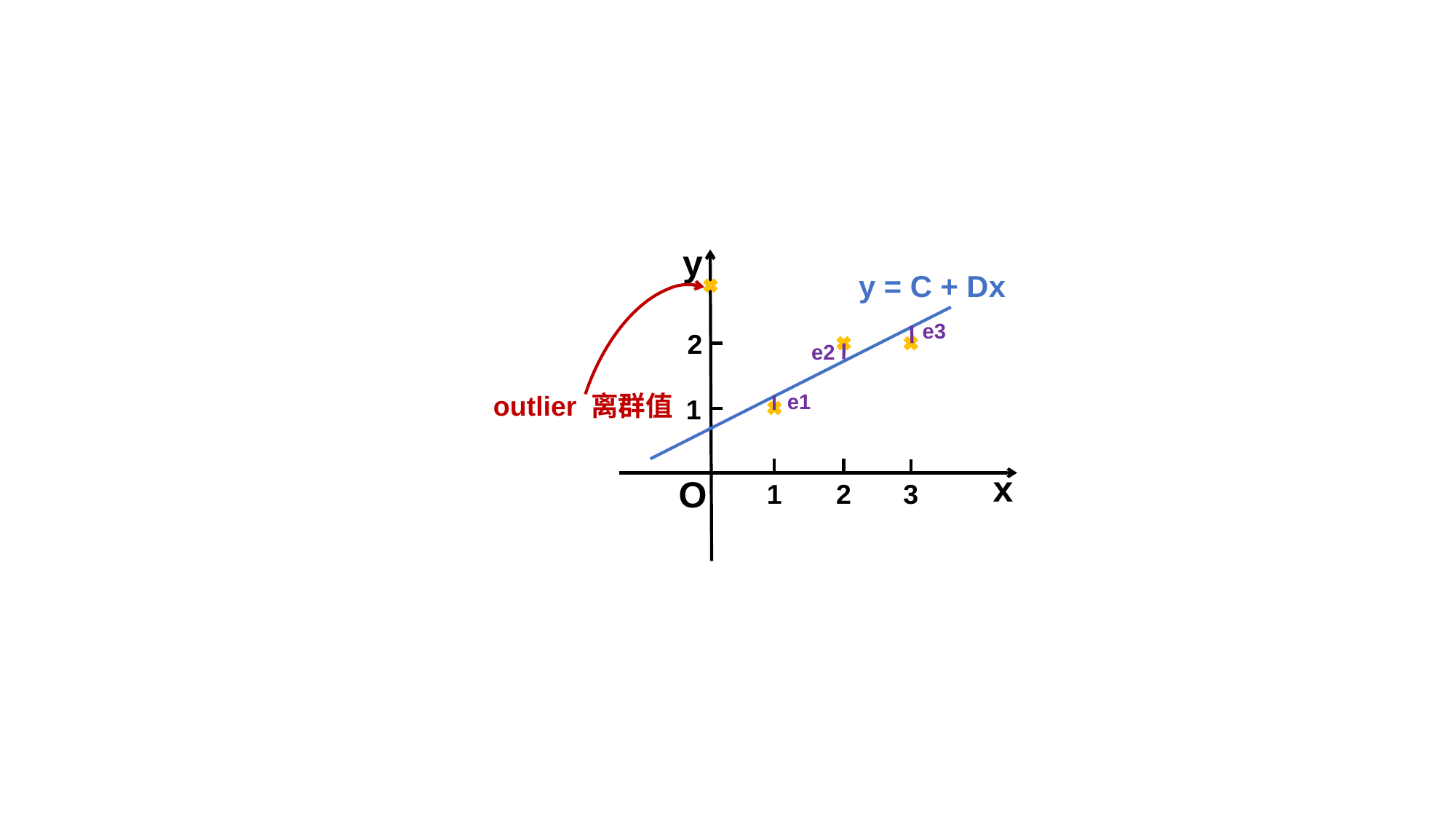

y
y = C + Dx

e3
2
e2

outlier 离群值
e1
1

x
O
2
3
1